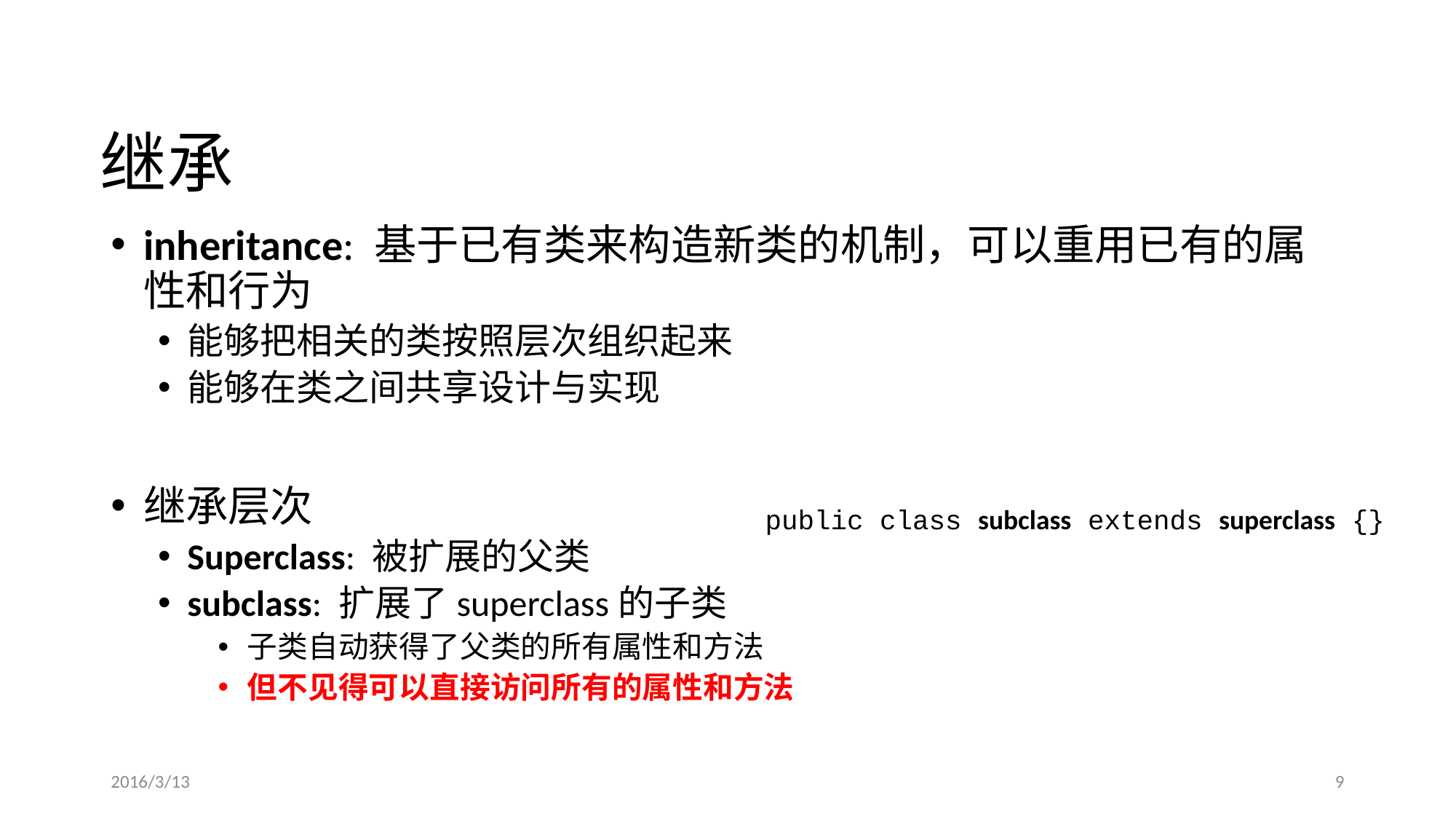

# 继承
inheritance: 基于已有类来构造新类的机制，可以重用已有的属性和行为
能够把相关的类按照层次组织起来
能够在类之间共享设计与实现

继承层次
Superclass: 被扩展的父类
subclass: 扩展了superclass的子类
子类自动获得了父类的所有属性和方法
但不见得可以直接访问所有的属性和方法
public class subclass extends superclass {}
2016/3/13
9